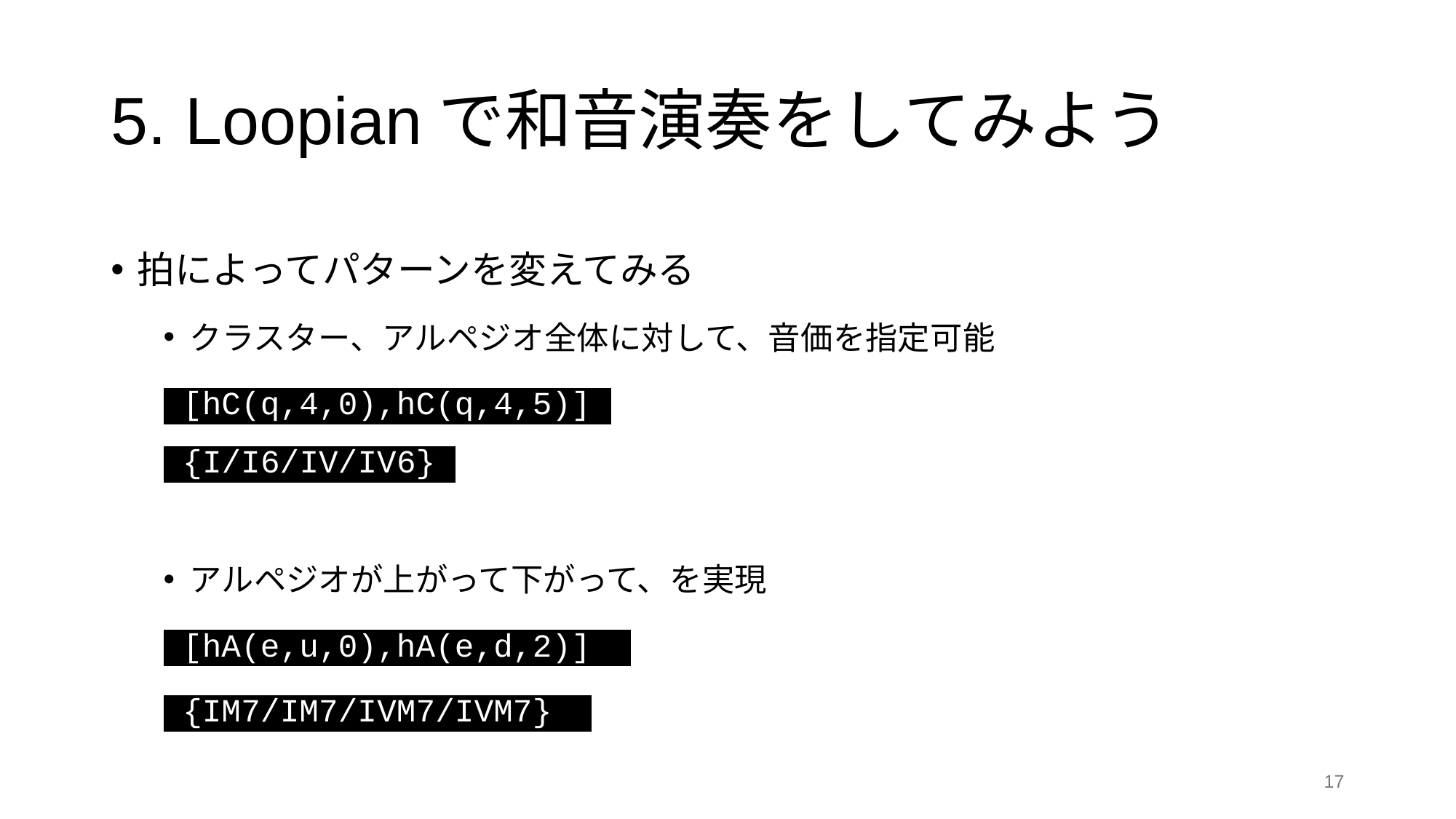

# 5. Loopianで和音演奏をしてみよう
拍によってパターンを変えてみる
クラスター、アルペジオ全体に対して、音価を指定可能
 [hC(q,4,0),hC(q,4,5)]
 {I/I6/IV/IV6}

アルペジオが上がって下がって、を実現
 [hA(e,u,0),hA(e,d,2)]
 {IM7/IM7/IVM7/IVM7}
17